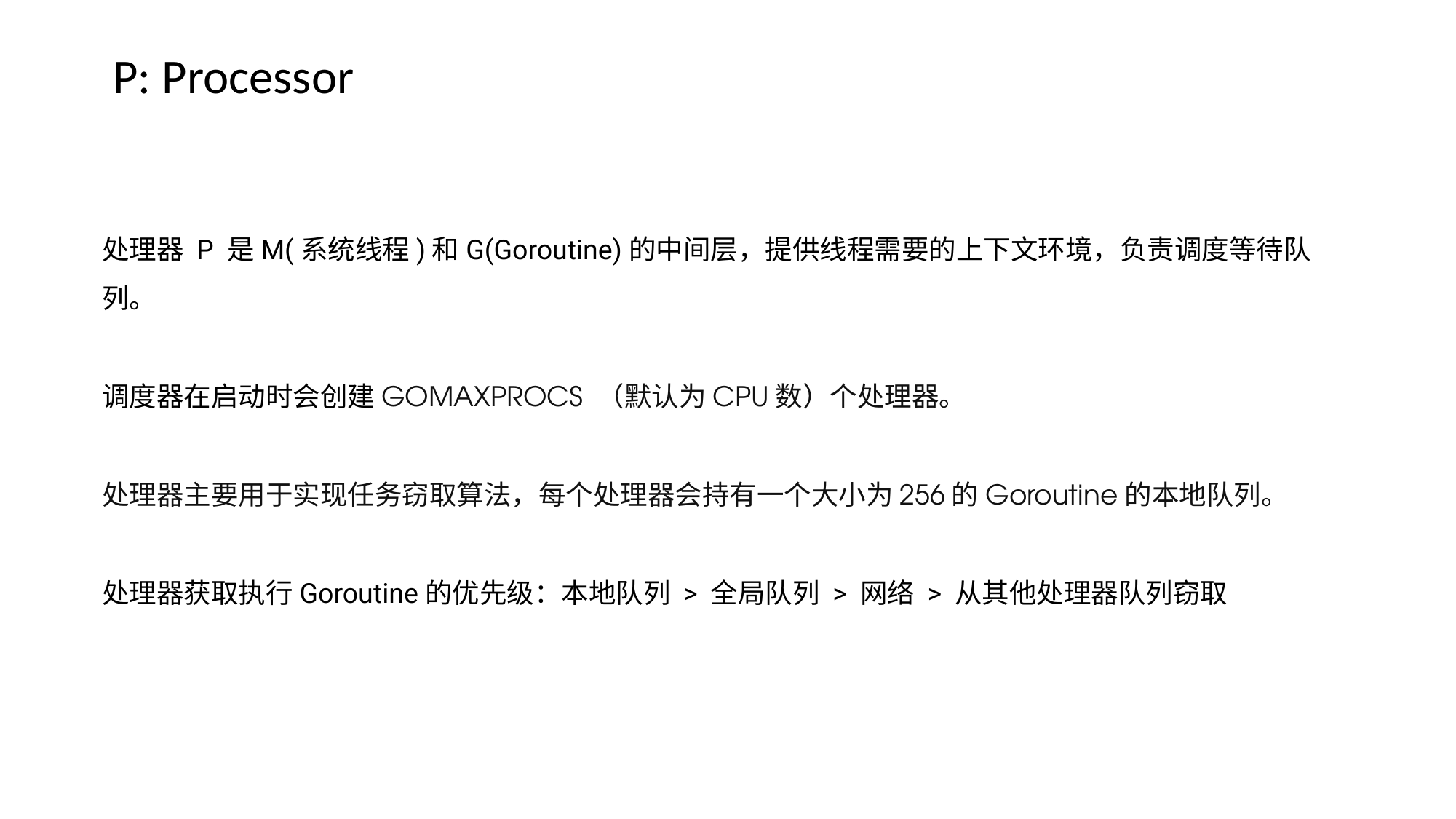

# P: Processor
处理器 P 是M(系统线程)和G(Goroutine)的中间层，提供线程需要的上下文环境，负责调度等待队列。

调度器在启动时会创建GOMAXPROCS （默认为CPU数）个处理器。

处理器主要用于实现任务窃取算法，每个处理器会持有一个大小为256的Goroutine的本地队列。

处理器获取执行Goroutine的优先级：本地队列 > 全局队列 > 网络 > 从其他处理器队列窃取